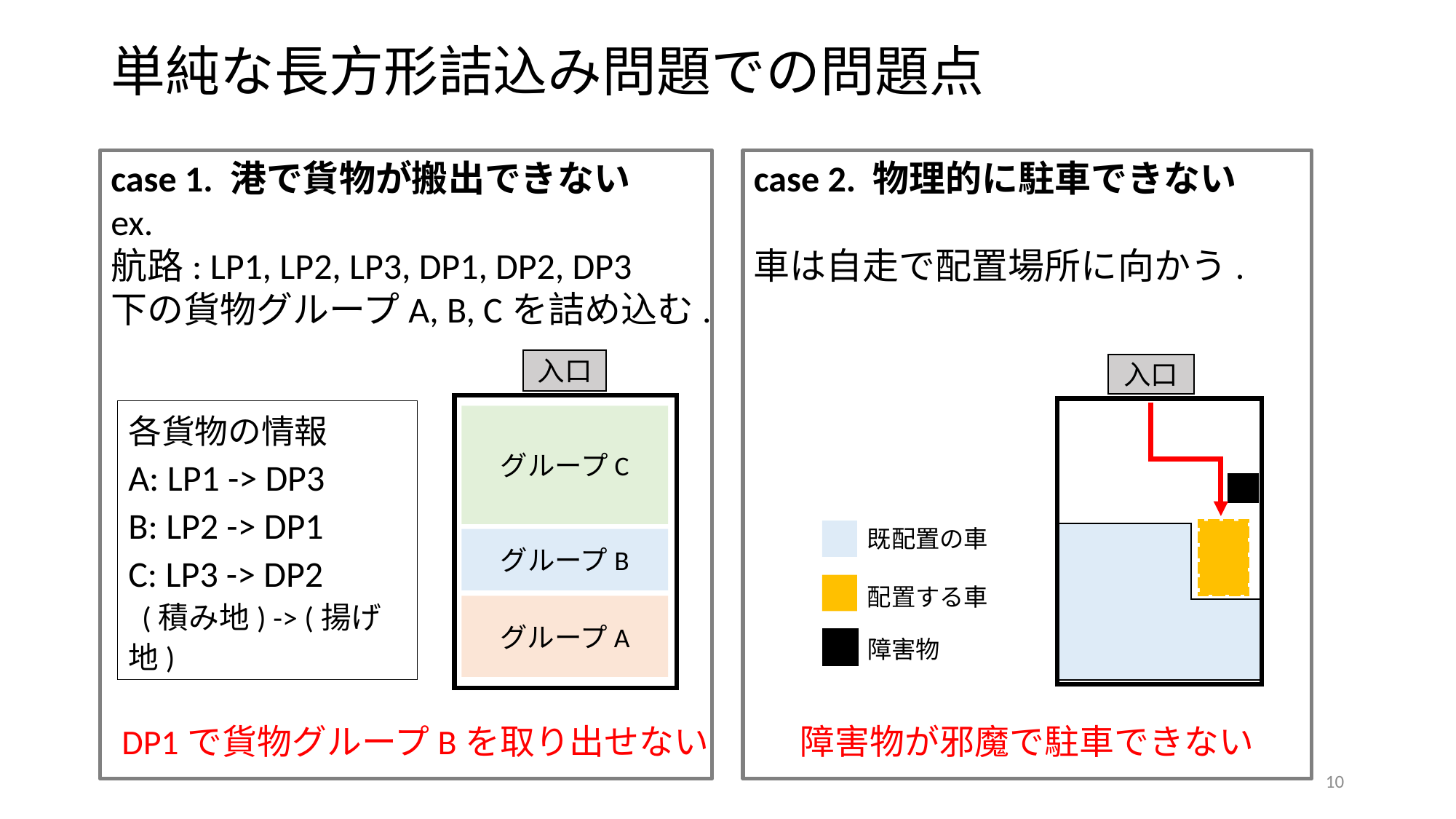

単純な長方形詰込み問題での問題点
case 2. 物理的に駐車できない

車は自走で配置場所に向かう.

case 1. 港で貨物が搬出できない
ex.
航路: LP1, LP2, LP3, DP1, DP2, DP3
下の貨物グループA, B, Cを詰め込む.
入口
入口

各貨物の情報
A: LP1 -> DP3
B: LP2 -> DP1
C: LP3 -> DP2
  (積み地) -> (揚げ地)
グループC

既配置の車

グループB

配置する車
グループA

障害物
DP1で貨物グループBを取り出せない
障害物が邪魔で駐車できない
10